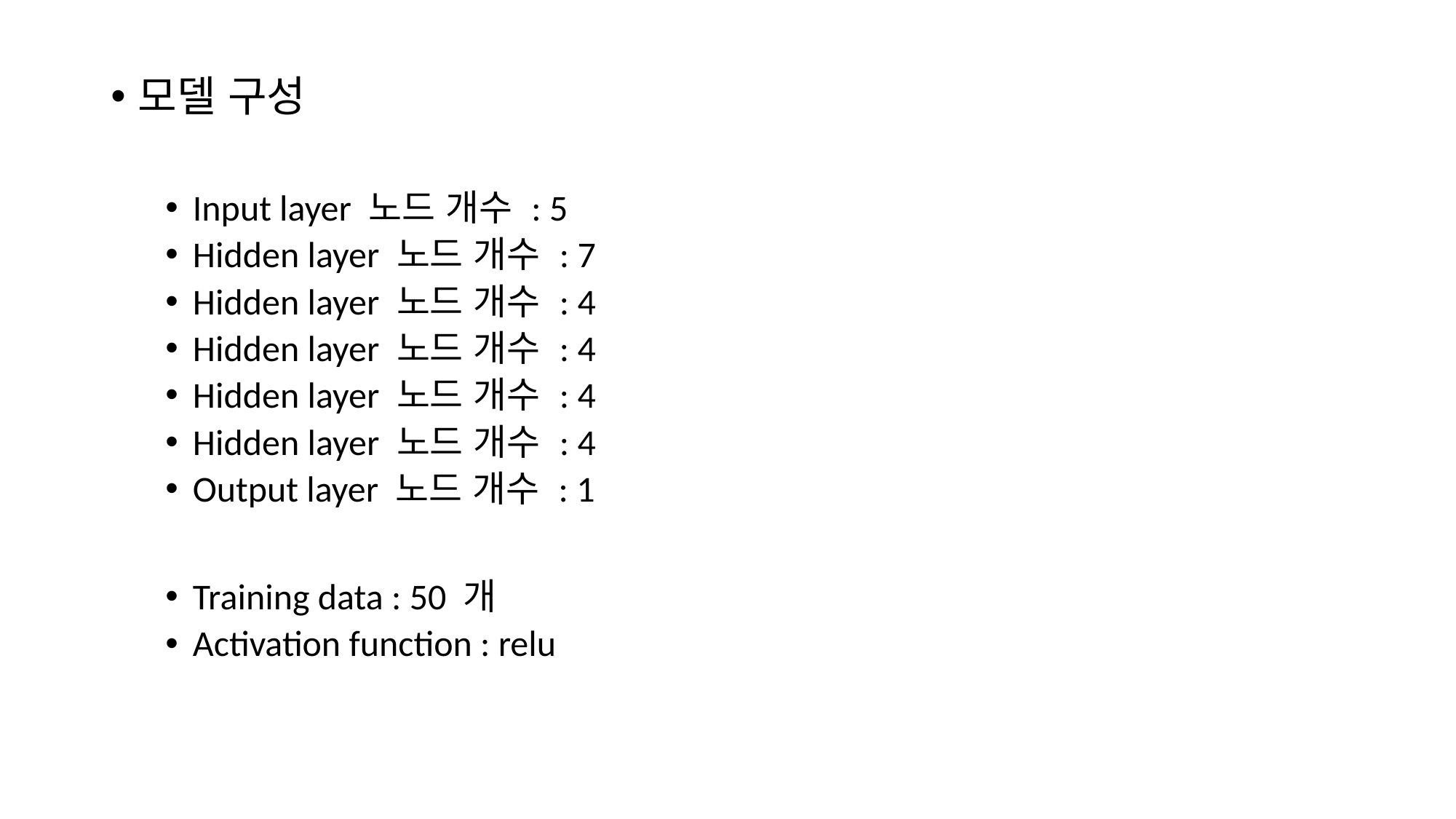

모델 구성

Input layer 노드 개수 : 5
Hidden layer 노드 개수 : 7
Hidden layer 노드 개수 : 4
Hidden layer 노드 개수 : 4
Hidden layer 노드 개수 : 4
Hidden layer 노드 개수 : 4
Output layer 노드 개수 : 1

Training data : 50 개
Activation function : relu